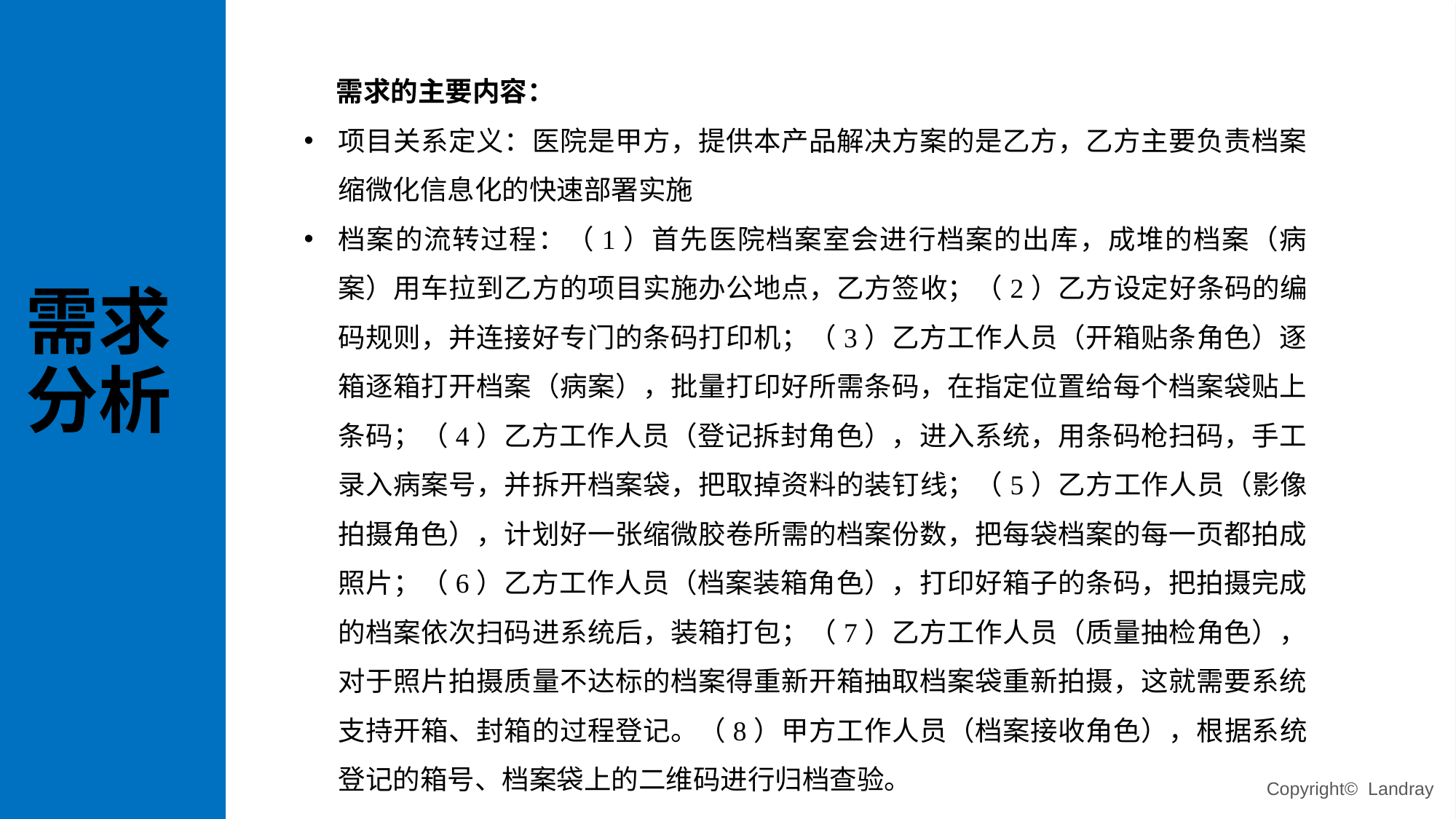

需求的主要内容：
项目关系定义：医院是甲方，提供本产品解决方案的是乙方，乙方主要负责档案缩微化信息化的快速部署实施
档案的流转过程：（1）首先医院档案室会进行档案的出库，成堆的档案（病案）用车拉到乙方的项目实施办公地点，乙方签收；（2）乙方设定好条码的编码规则，并连接好专门的条码打印机；（3）乙方工作人员（开箱贴条角色）逐箱逐箱打开档案（病案），批量打印好所需条码，在指定位置给每个档案袋贴上条码；（4）乙方工作人员（登记拆封角色），进入系统，用条码枪扫码，手工录入病案号，并拆开档案袋，把取掉资料的装钉线；（5）乙方工作人员（影像拍摄角色），计划好一张缩微胶卷所需的档案份数，把每袋档案的每一页都拍成照片；（6）乙方工作人员（档案装箱角色），打印好箱子的条码，把拍摄完成的档案依次扫码进系统后，装箱打包；（7）乙方工作人员（质量抽检角色），对于照片拍摄质量不达标的档案得重新开箱抽取档案袋重新拍摄，这就需要系统支持开箱、封箱的过程登记。（8）甲方工作人员（档案接收角色），根据系统登记的箱号、档案袋上的二维码进行归档查验。
需求分析